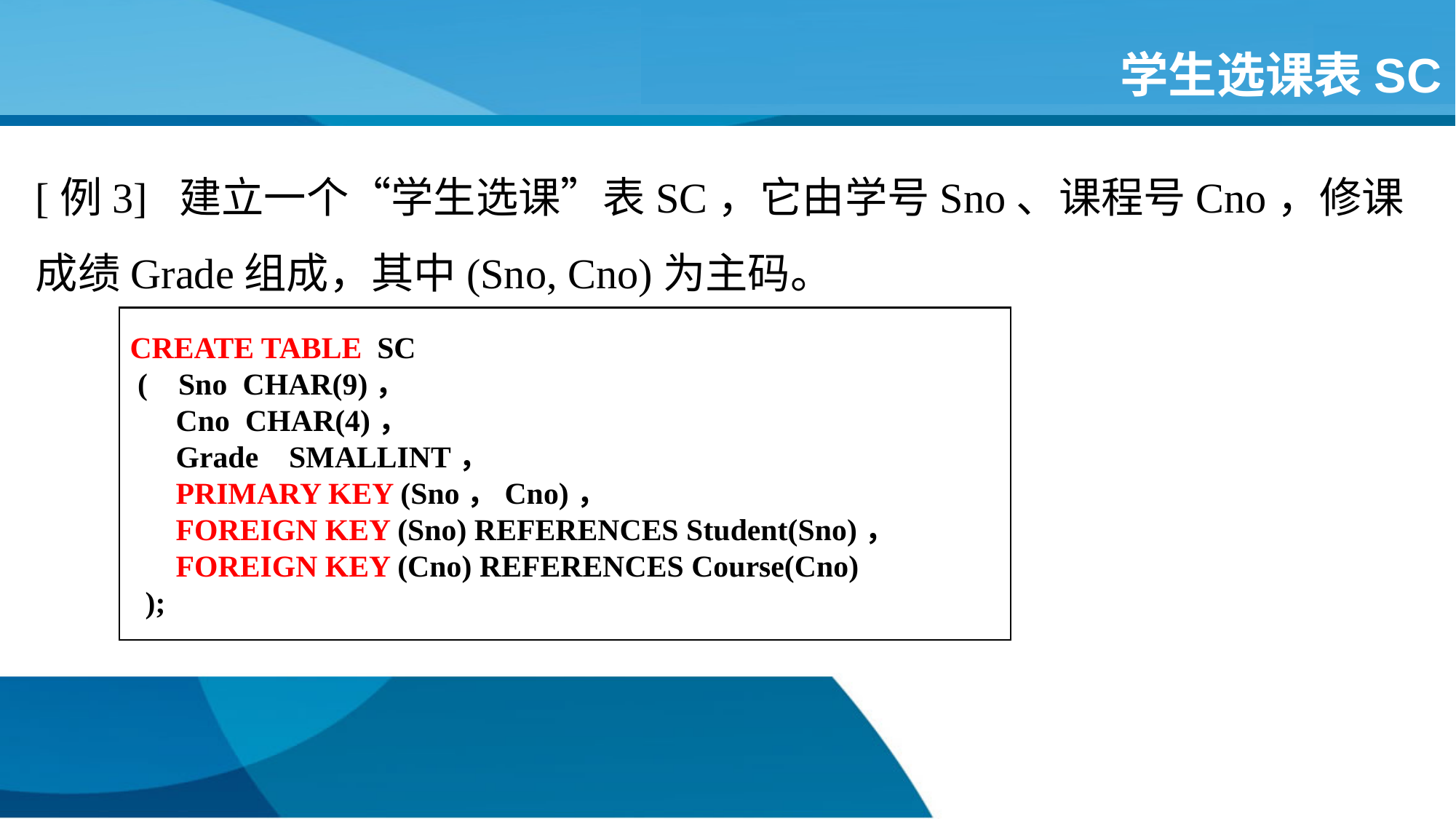

# 学生选课表SC
[例3]  建立一个“学生选课”表SC，它由学号Sno、课程号Cno，修课成绩Grade组成，其中(Sno, Cno)为主码。
CREATE TABLE  SC
 (    Sno  CHAR(9)，
      Cno  CHAR(4)，
      Grade    SMALLINT，
      PRIMARY KEY (Sno，Cno)，
      FOREIGN KEY (Sno) REFERENCES Student(Sno)，
      FOREIGN KEY (Cno) REFERENCES Course(Cno)
  );